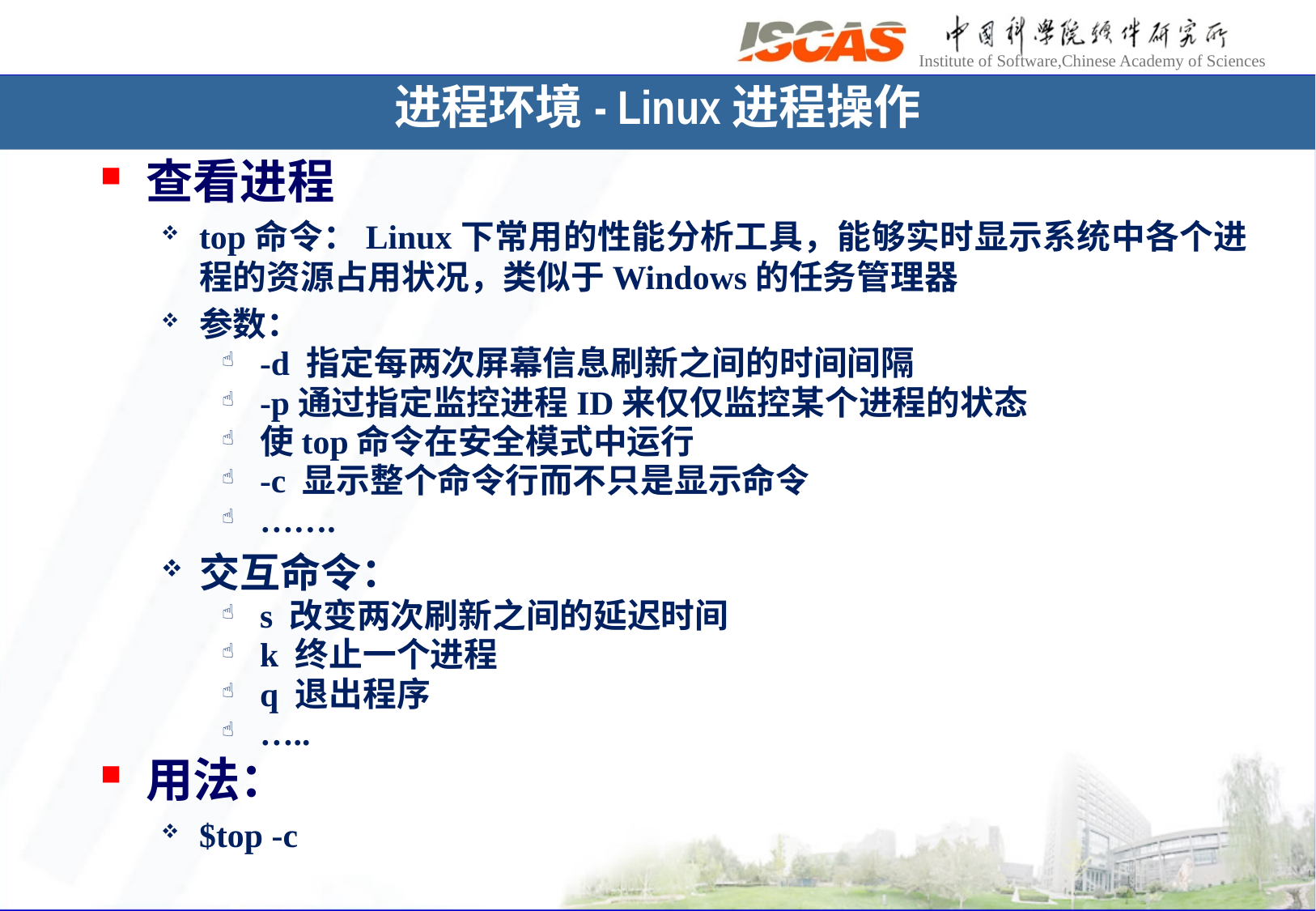

进程环境- Linux进程操作
查看进程
top命令：Linux下常用的性能分析工具，能够实时显示系统中各个进程的资源占用状况，类似于Windows的任务管理器
参数：
-d 指定每两次屏幕信息刷新之间的时间间隔
-p通过指定监控进程ID来仅仅监控某个进程的状态
使top命令在安全模式中运行
-c 显示整个命令行而不只是显示命令
…….
交互命令：
s 改变两次刷新之间的延迟时间
k 终止一个进程
q 退出程序
…..
用法：
$top -c